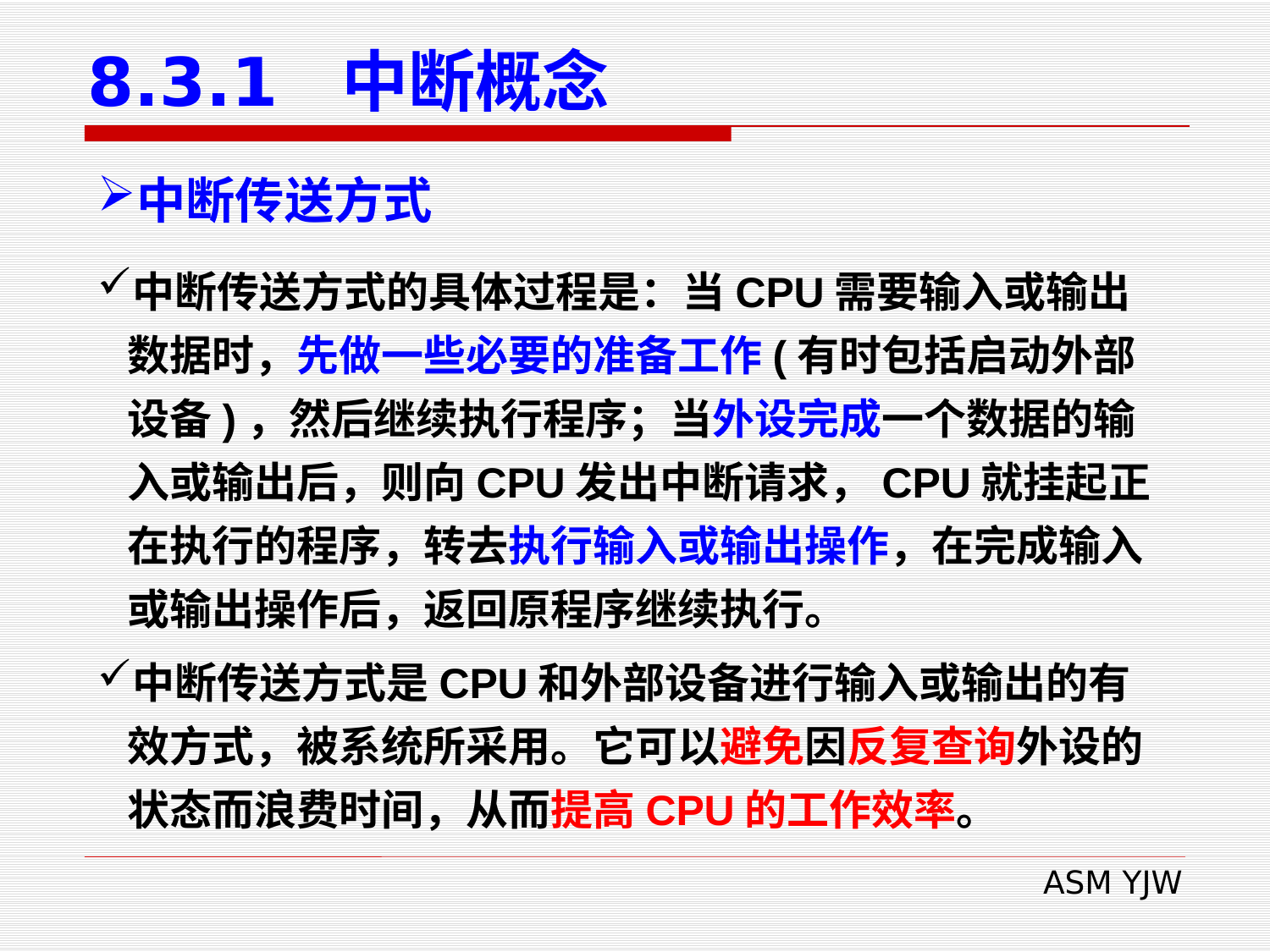

# 8.3.1  中断概念
中断传送方式
中断传送方式的具体过程是：当CPU需要输入或输出数据时，先做一些必要的准备工作(有时包括启动外部设备)，然后继续执行程序；当外设完成一个数据的输入或输出后，则向CPU发出中断请求，CPU就挂起正在执行的程序，转去执行输入或输出操作，在完成输入或输出操作后，返回原程序继续执行。
中断传送方式是CPU和外部设备进行输入或输出的有效方式，被系统所采用。它可以避免因反复查询外设的状态而浪费时间，从而提高CPU的工作效率。